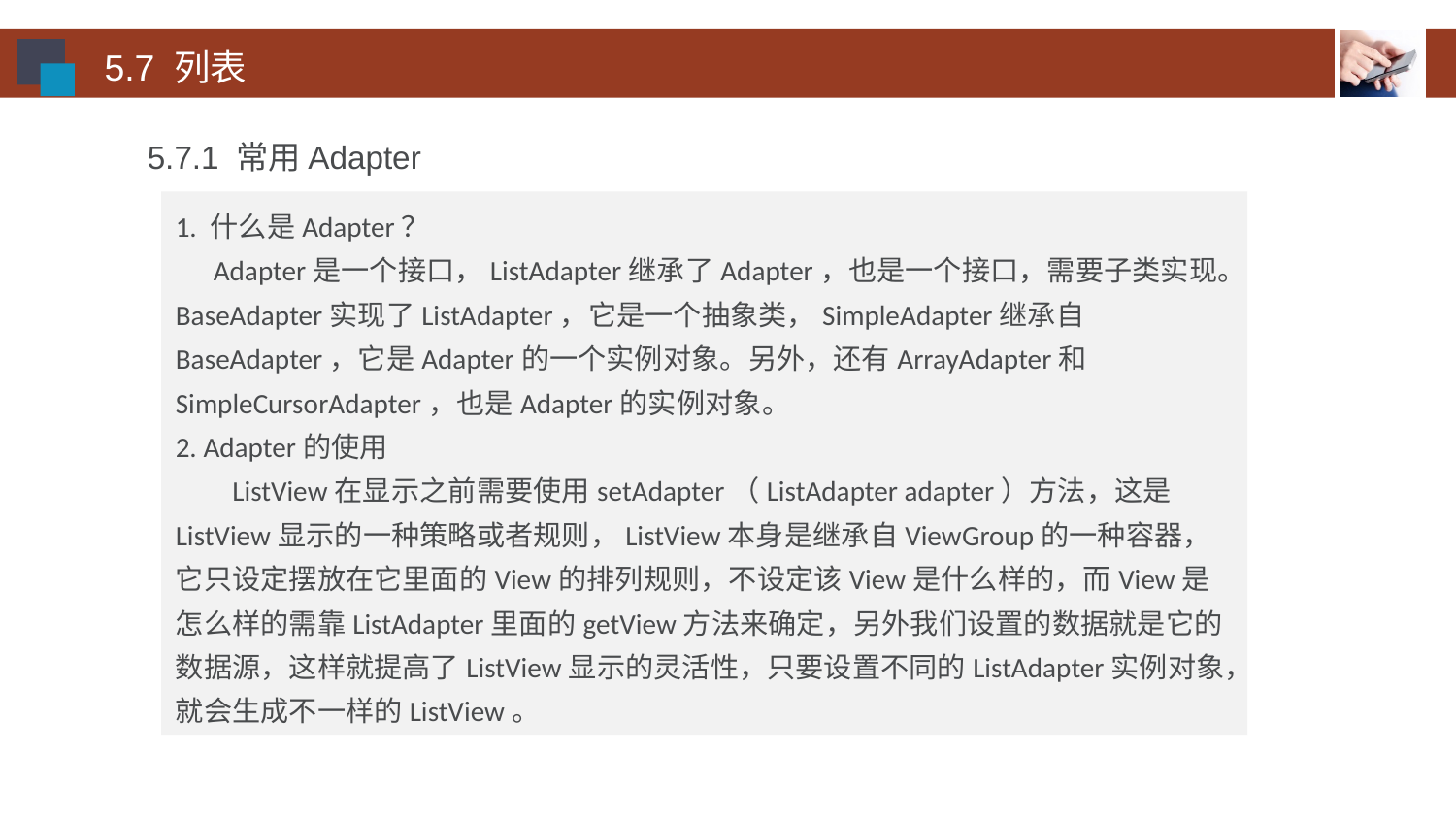

5.7 列表

5.7.1 常用Adapter

1. 什么是Adapter？
      Adapter是一个接口，ListAdapter继承了Adapter，也是一个接口，需要子类实现。BaseAdapter实现了ListAdapter，它是一个抽象类，SimpleAdapter继承自BaseAdapter，它是Adapter的一个实例对象。另外，还有ArrayAdapter和SimpleCursorAdapter，也是Adapter的实例对象。
2. Adapter的使用
         ListView在显示之前需要使用setAdapter（ListAdapter adapter）方法，这是ListView显示的一种策略或者规则，ListView本身是继承自ViewGroup的一种容器，它只设定摆放在它里面的View的排列规则，不设定该View是什么样的，而View是怎么样的需靠ListAdapter里面的getView方法来确定，另外我们设置的数据就是它的数据源，这样就提高了ListView显示的灵活性，只要设置不同的ListAdapter实例对象，就会生成不一样的ListView。